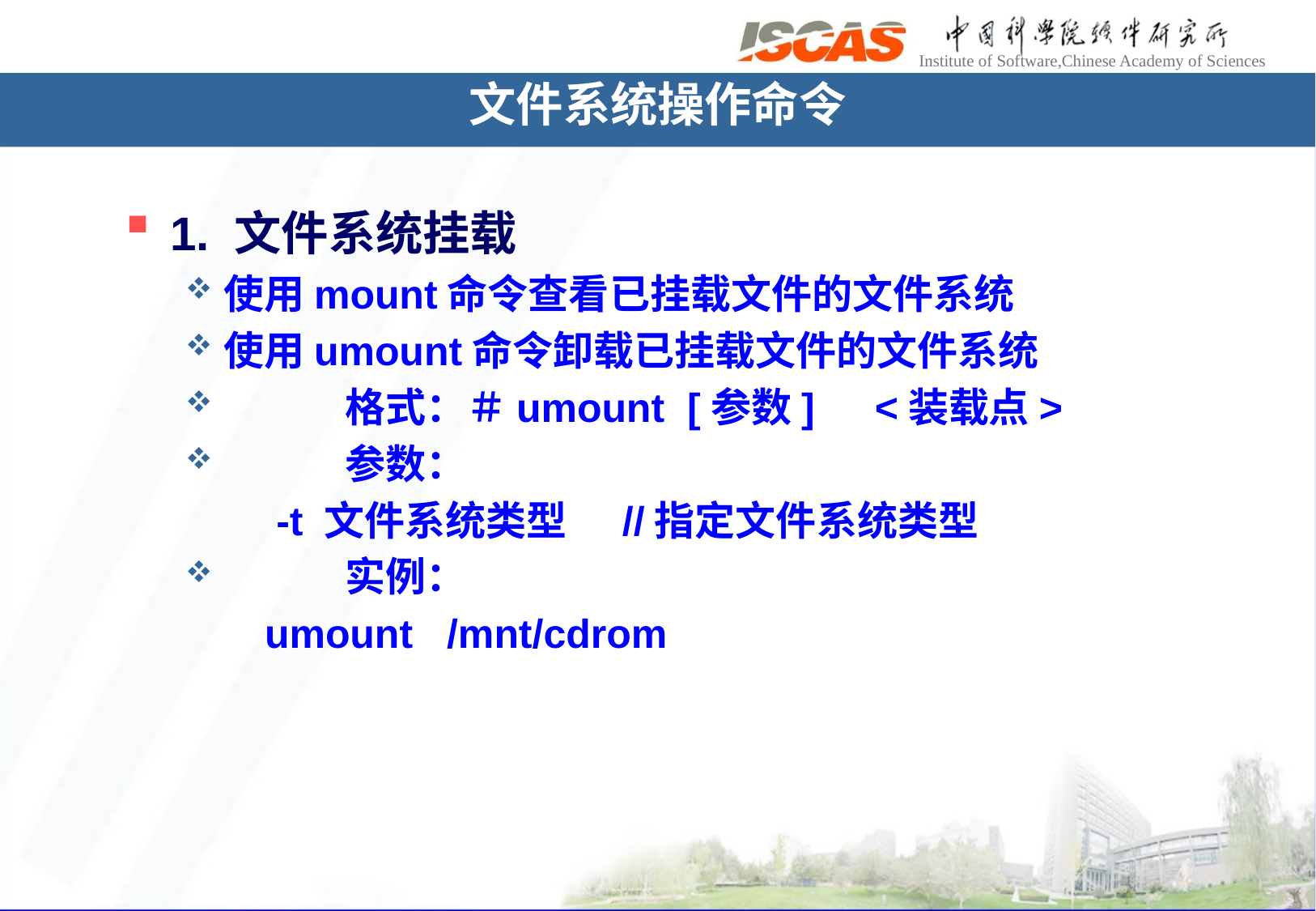

# 文件系统操作命令
1. 文件系统挂载
使用mount命令查看已挂载文件的文件系统
使用umount命令卸载已挂载文件的文件系统
	格式：＃umount  [参数]　<装载点>
	参数：
　　-t 文件系统类型     //指定文件系统类型
	实例：
       umount   /mnt/cdrom